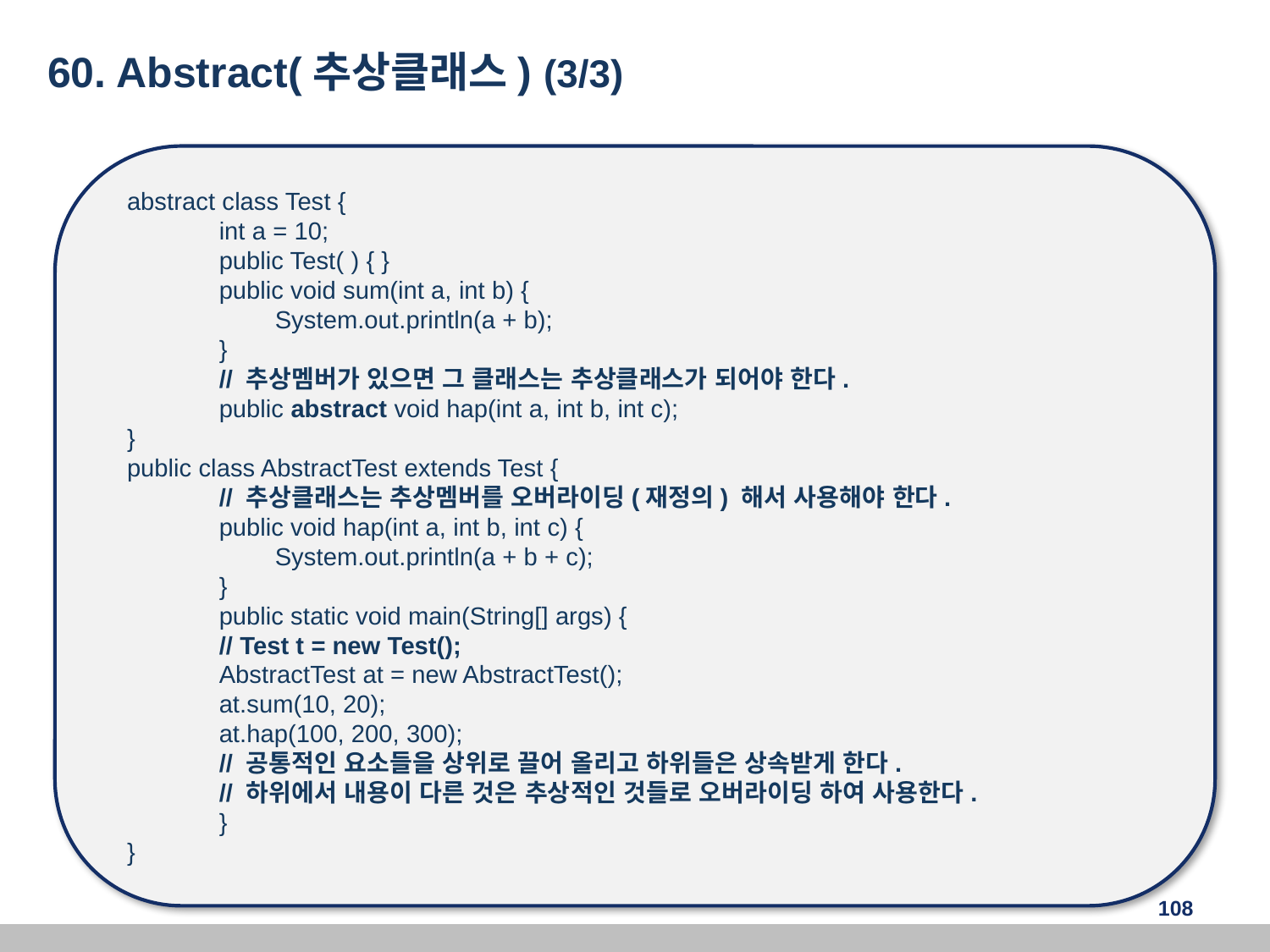

60. Abstract(추상클래스) (3/3)
     abstract class Test {
	int a = 10;
	public Test( ) { }
	public void sum(int a, int b) {
	        System.out.println(a + b);
	}
	// 추상멤버가 있으면 그 클래스는 추상클래스가 되어야 한다.
	public abstract void hap(int a, int b, int c);
     }
     public class AbstractTest extends Test {
	// 추상클래스는 추상멤버를 오버라이딩(재정의) 해서 사용해야 한다.
	public void hap(int a, int b, int c) {
	        System.out.println(a + b + c);
	}
	public static void main(String[] args) {
	// Test t = new Test();
	AbstractTest at = new AbstractTest();
	at.sum(10, 20);
	at.hap(100, 200, 300);
	// 공통적인 요소들을 상위로 끌어 올리고 하위들은 상속받게 한다.
	// 하위에서 내용이 다른 것은 추상적인 것들로 오버라이딩 하여 사용한다.
	}
     }
108